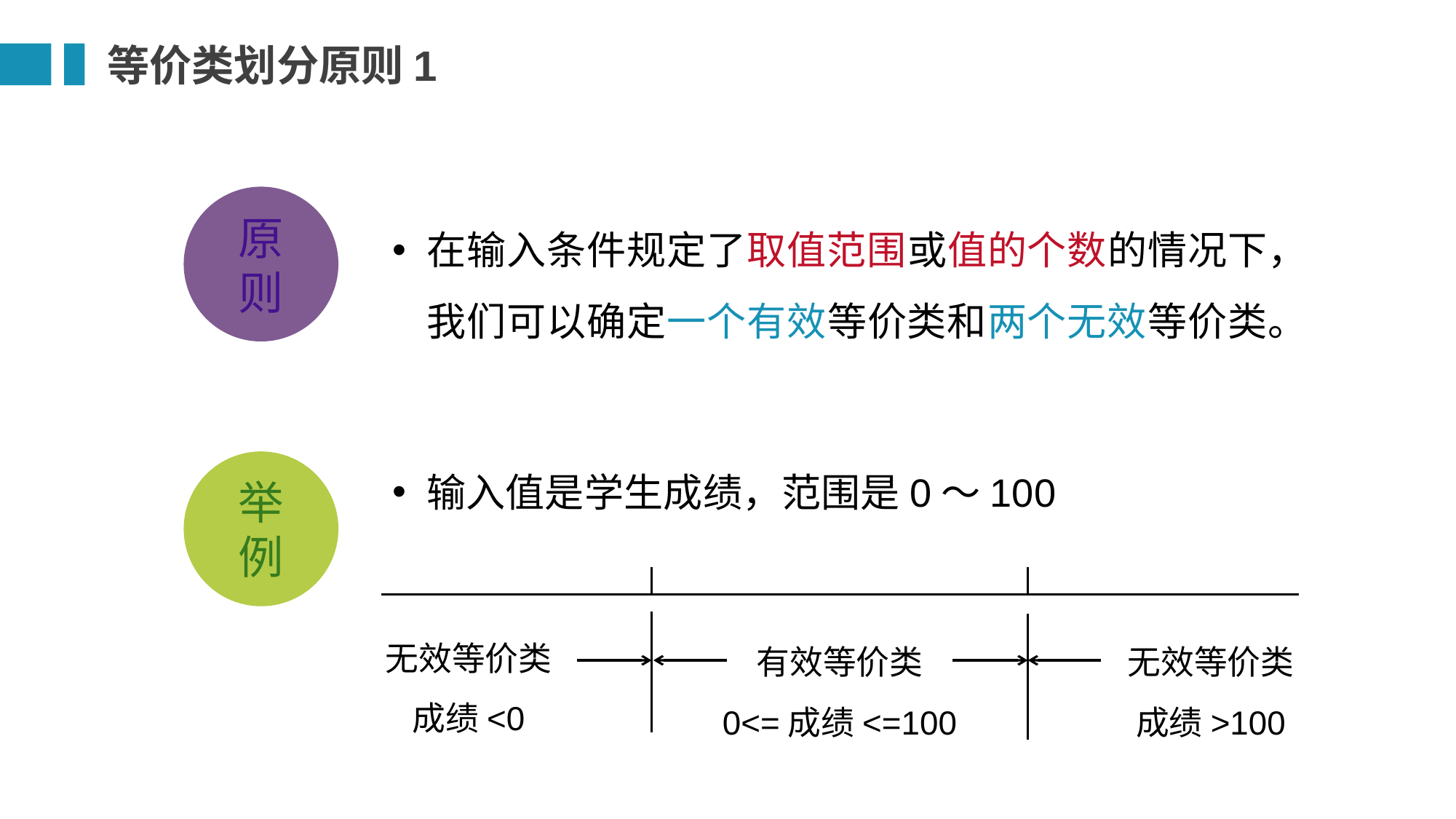

等价类划分原则1

原
则
在输入条件规定了取值范围或值的个数的情况下，我们可以确定一个有效等价类和两个无效等价类。
输入值是学生成绩，范围是0～100
举
例
无效等价类
成绩<0
有效等价类
0<=成绩<=100
无效等价类
成绩>100
20